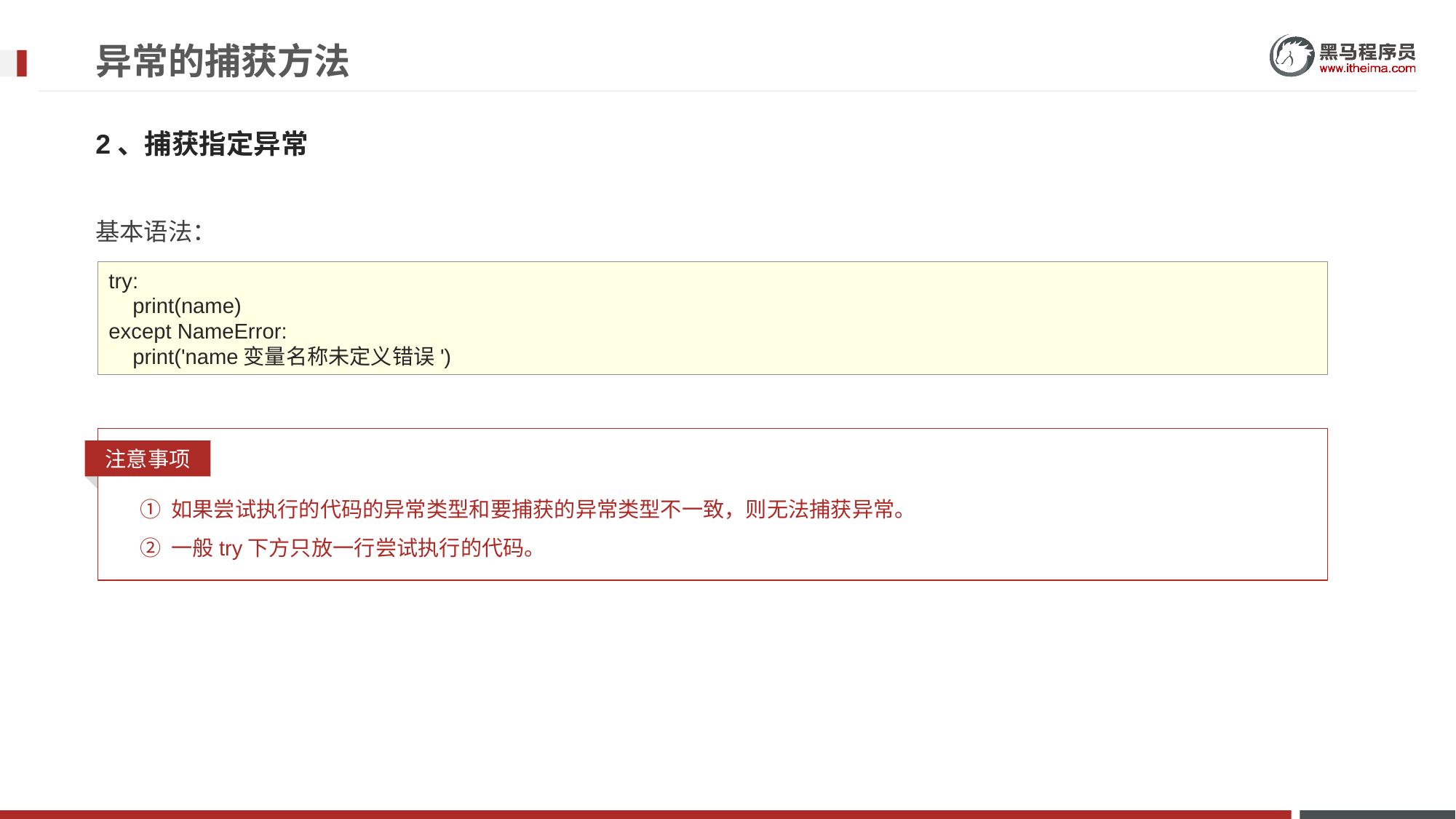

# 异常的捕获方法
2、捕获指定异常
基本语法：

try:
    print(name)
except NameError:
    print('name变量名称未定义错误')

注意事项

① 如果尝试执行的代码的异常类型和要捕获的异常类型不一致，则无法捕获异常。
② 一般try下方只放一行尝试执行的代码。